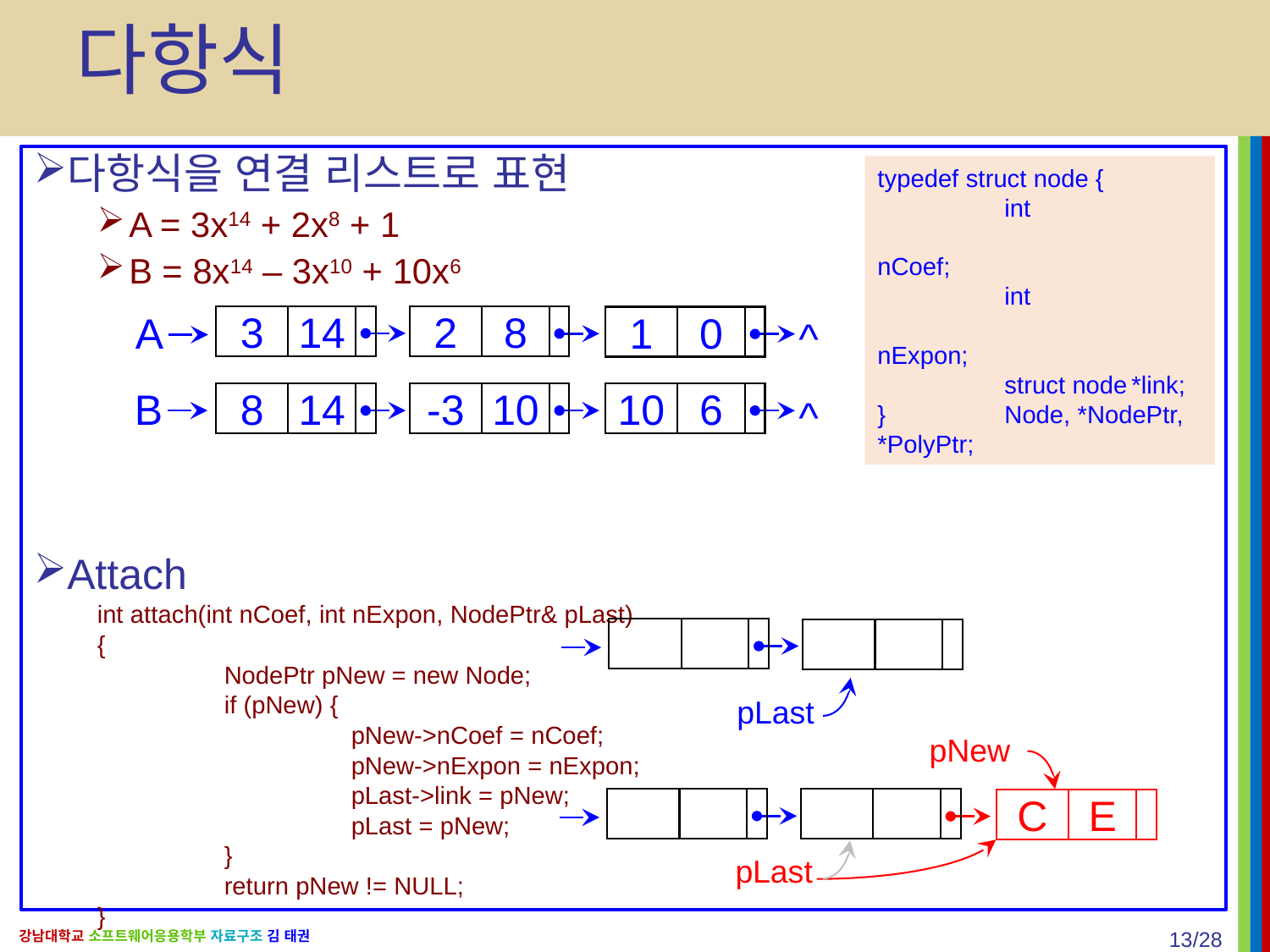

# 다항식
다항식을 연결 리스트로 표현
A = 3x14 + 2x8 + 1
B = 8x14 – 3x10 + 10x6

Attach
int attach(int nCoef, int nExpon, NodePtr& pLast)
{
	NodePtr pNew = new Node;
	if (pNew) {
		pNew->nCoef = nCoef;
		pNew->nExpon = nExpon;
		pLast->link = pNew;
		pLast = pNew;
	}
	return pNew != NULL;
}
typedef struct node {
	int			 nCoef;
	int			 nExpon;
	struct node	*link;
}	Node, *NodePtr, *PolyPtr;
3
14

^
2
8

1
0

A
B
8
14

-3
10

10
6

^

pLast
pNew

C
E

pLast

13/28